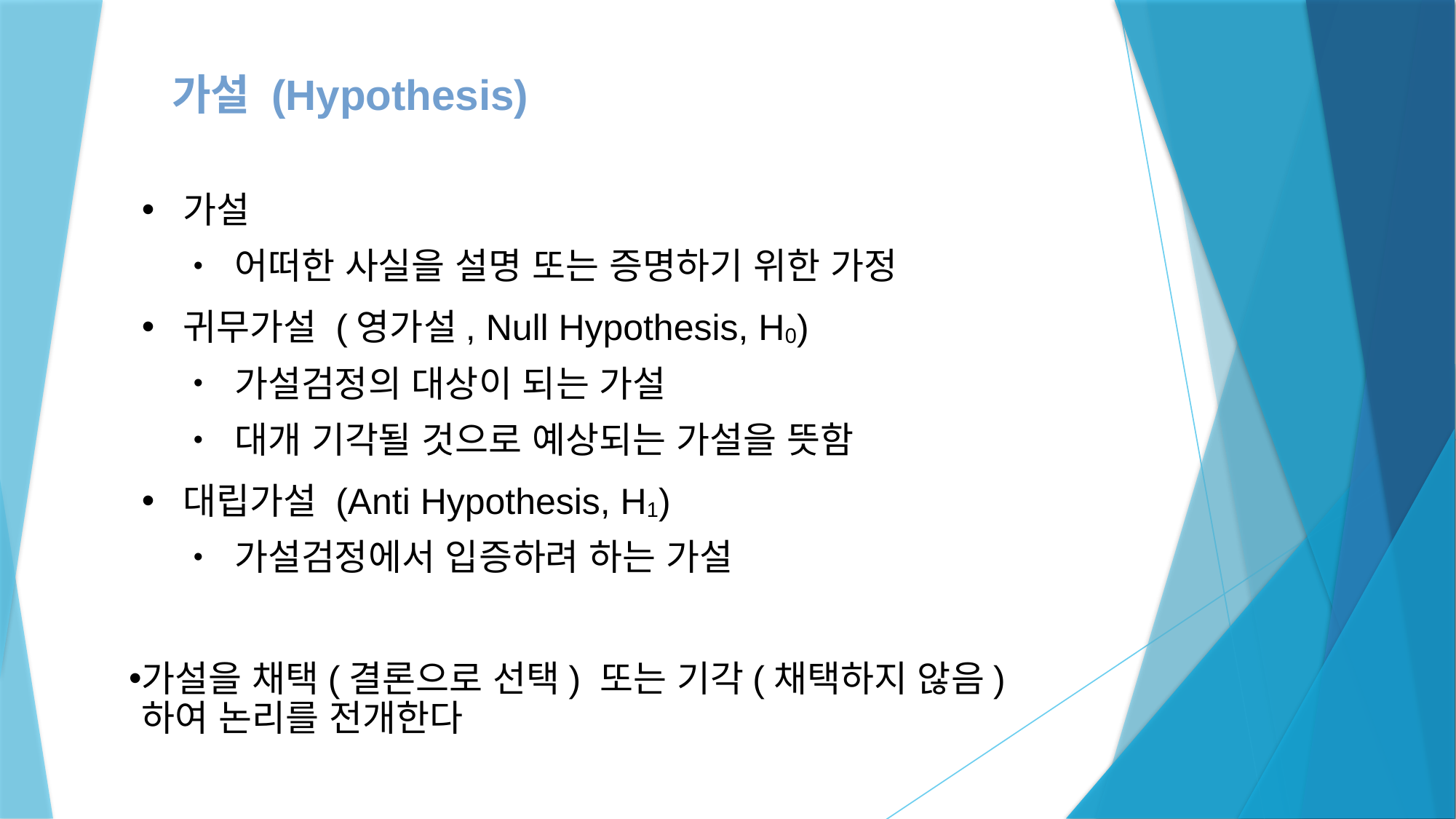

가설 (Hypothesis)
# 가설
어떠한 사실을 설명 또는 증명하기 위한 가정
귀무가설 (영가설, Null Hypothesis, H0)
가설검정의 대상이 되는 가설
대개 기각될 것으로 예상되는 가설을 뜻함
대립가설 (Anti Hypothesis, H1)
가설검정에서 입증하려 하는 가설

가설을 채택(결론으로 선택) 또는 기각(채택하지 않음)하여 논리를 전개한다